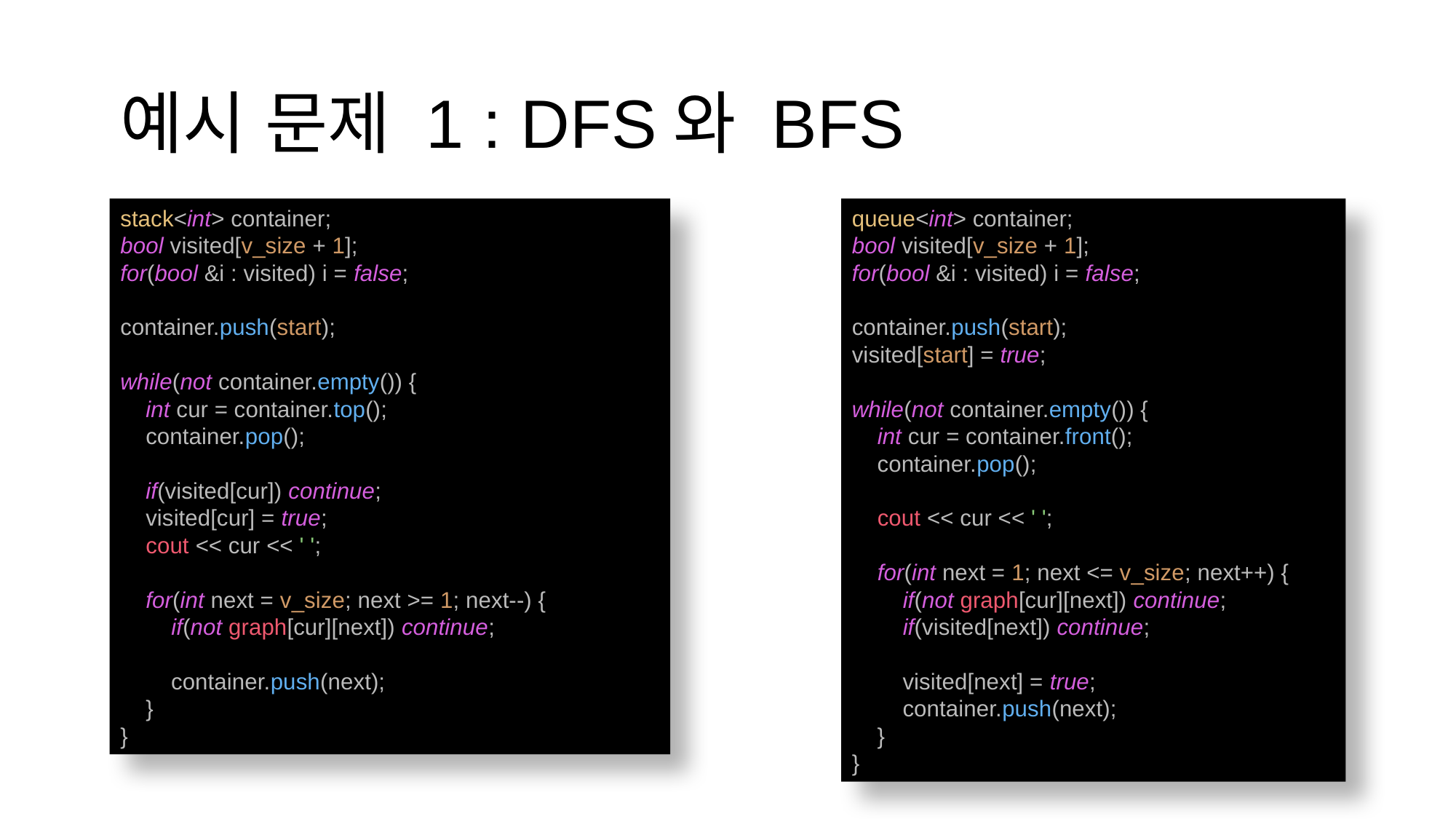

예시 문제 1 : DFS와 BFS
stack<int> container;
bool visited[v_size + 1];
for(bool &i : visited) i = false;
container.push(start);
while(not container.empty()) {
    int cur = container.top();
    container.pop();
    if(visited[cur]) continue;
    visited[cur] = true;
    cout << cur << ' ';
    for(int next = v_size; next >= 1; next--) {
        if(not graph[cur][next]) continue;
        container.push(next);
    }
}
queue<int> container;
bool visited[v_size + 1];
for(bool &i : visited) i = false;
container.push(start);
visited[start] = true;
while(not container.empty()) {
    int cur = container.front();
    container.pop();
    cout << cur << ' ';
    for(int next = 1; next <= v_size; next++) {
        if(not graph[cur][next]) continue;
        if(visited[next]) continue;
        visited[next] = true;
        container.push(next);
    }
}